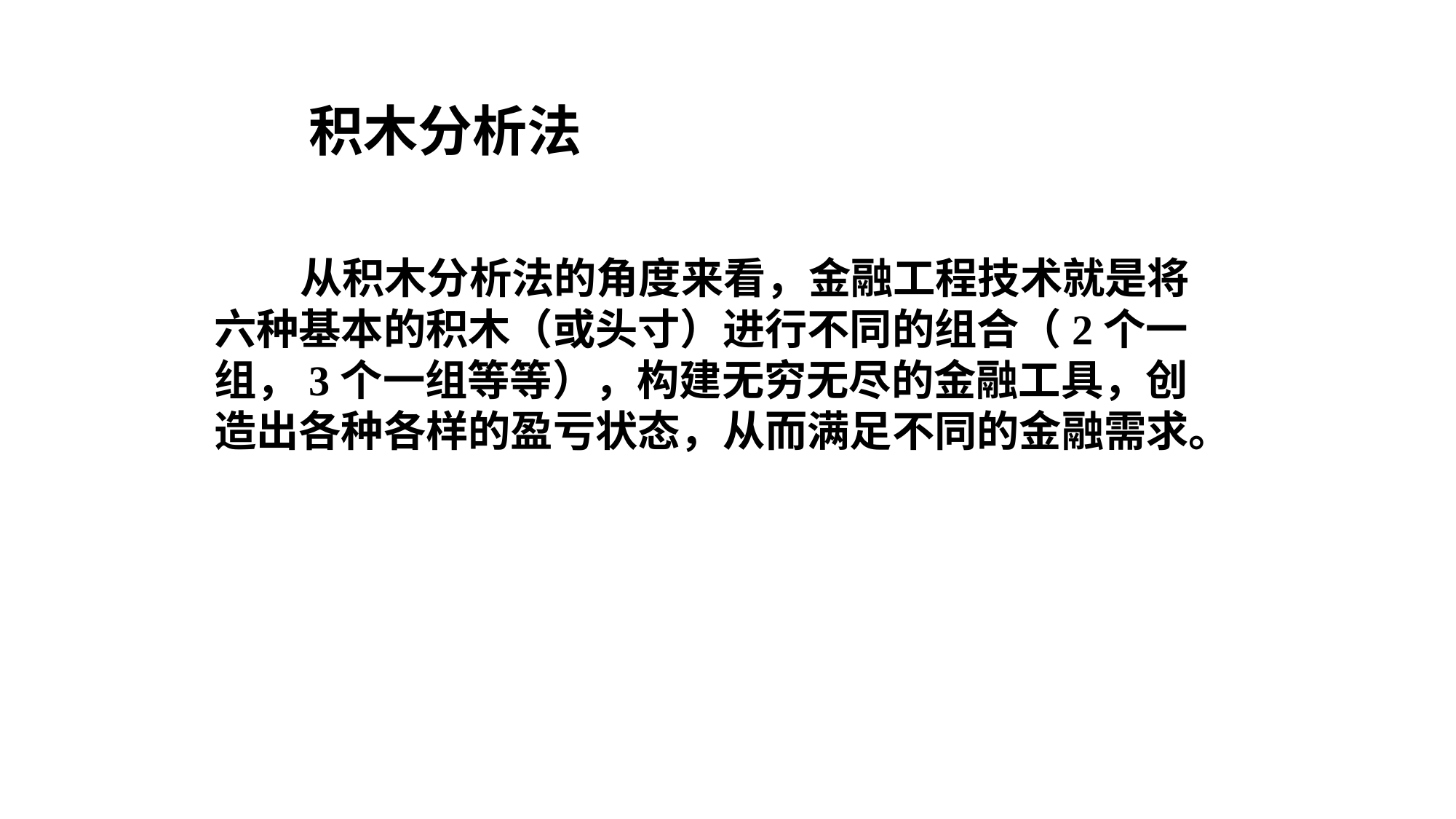

积木分析法
        从积木分析法的角度来看，金融工程技术就是将六种基本的积木（或头寸）进行不同的组合（2个一组，3个一组等等），构建无穷无尽的金融工具，创造出各种各样的盈亏状态，从而满足不同的金融需求。